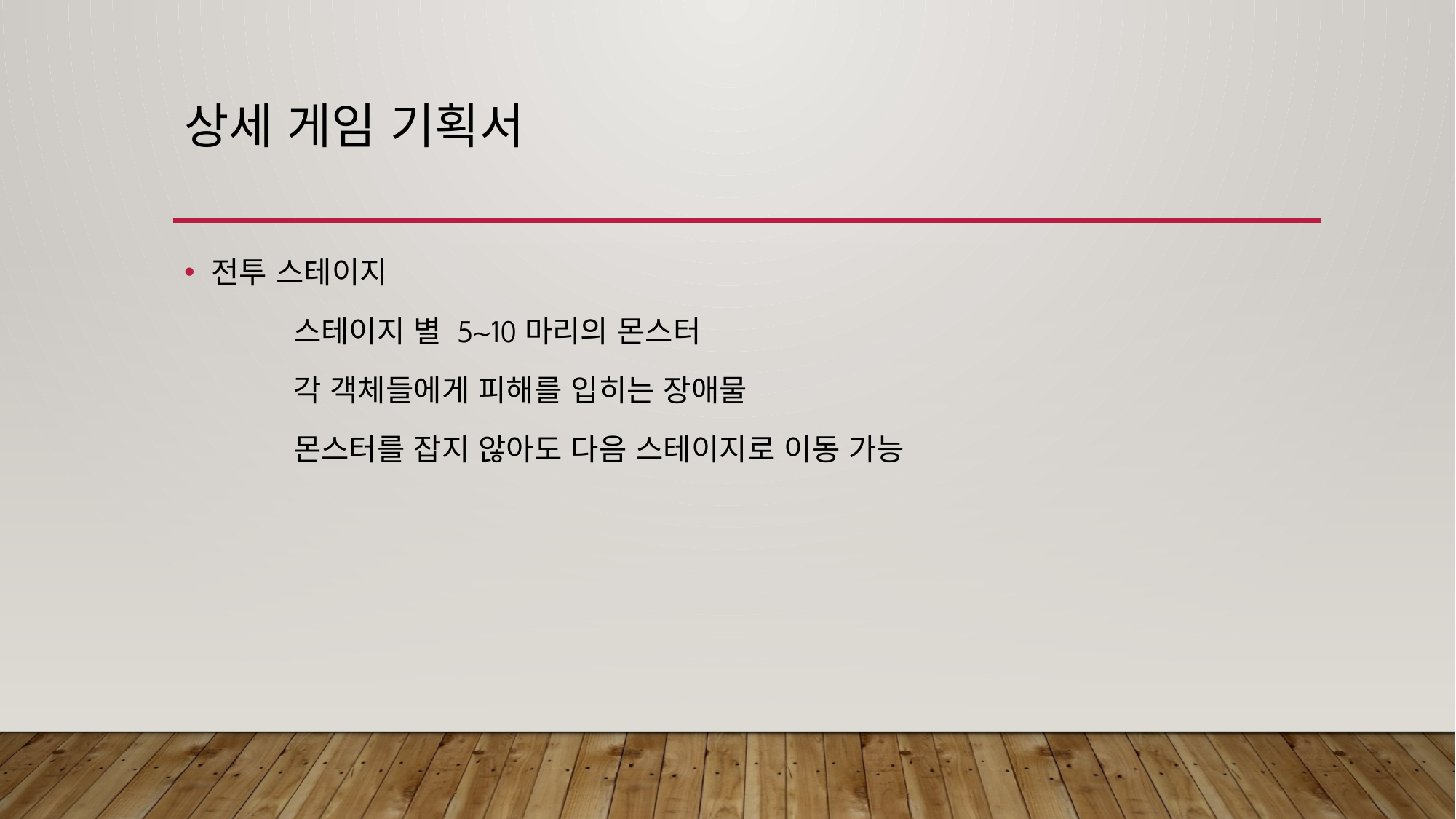

# 상세 게임 기획서
전투 스테이지
	스테이지 별 5~10마리의 몬스터
	각 객체들에게 피해를 입히는 장애물
	몬스터를 잡지 않아도 다음 스테이지로 이동 가능